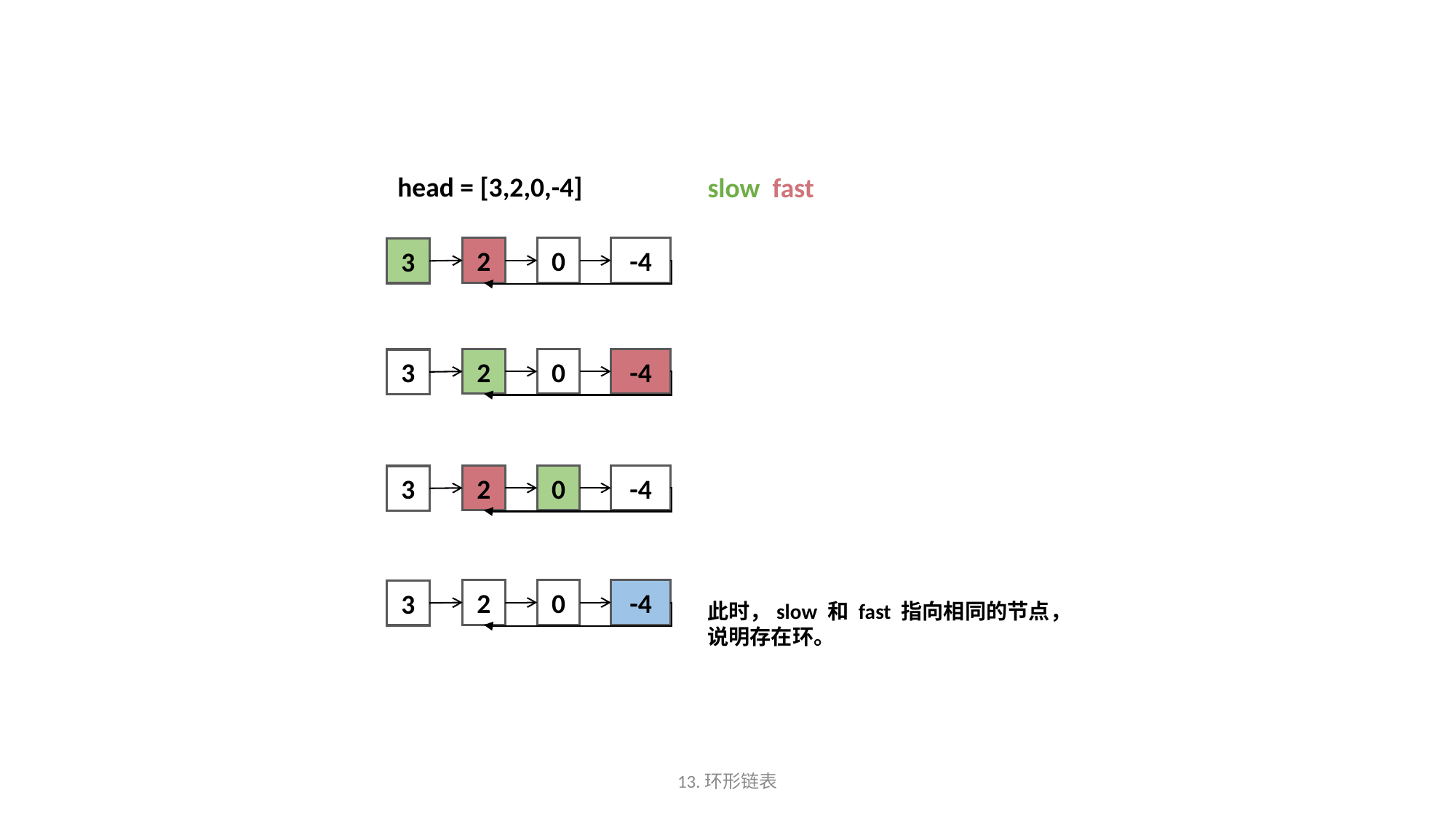

head = [3,2,0,-4]
slow  fast
-4
0
2
3
-4
0
2
3
-4
0
2
3
-4
0
2
3
此时，slow 和 fast 指向相同的节点，说明存在环。
13.环形链表